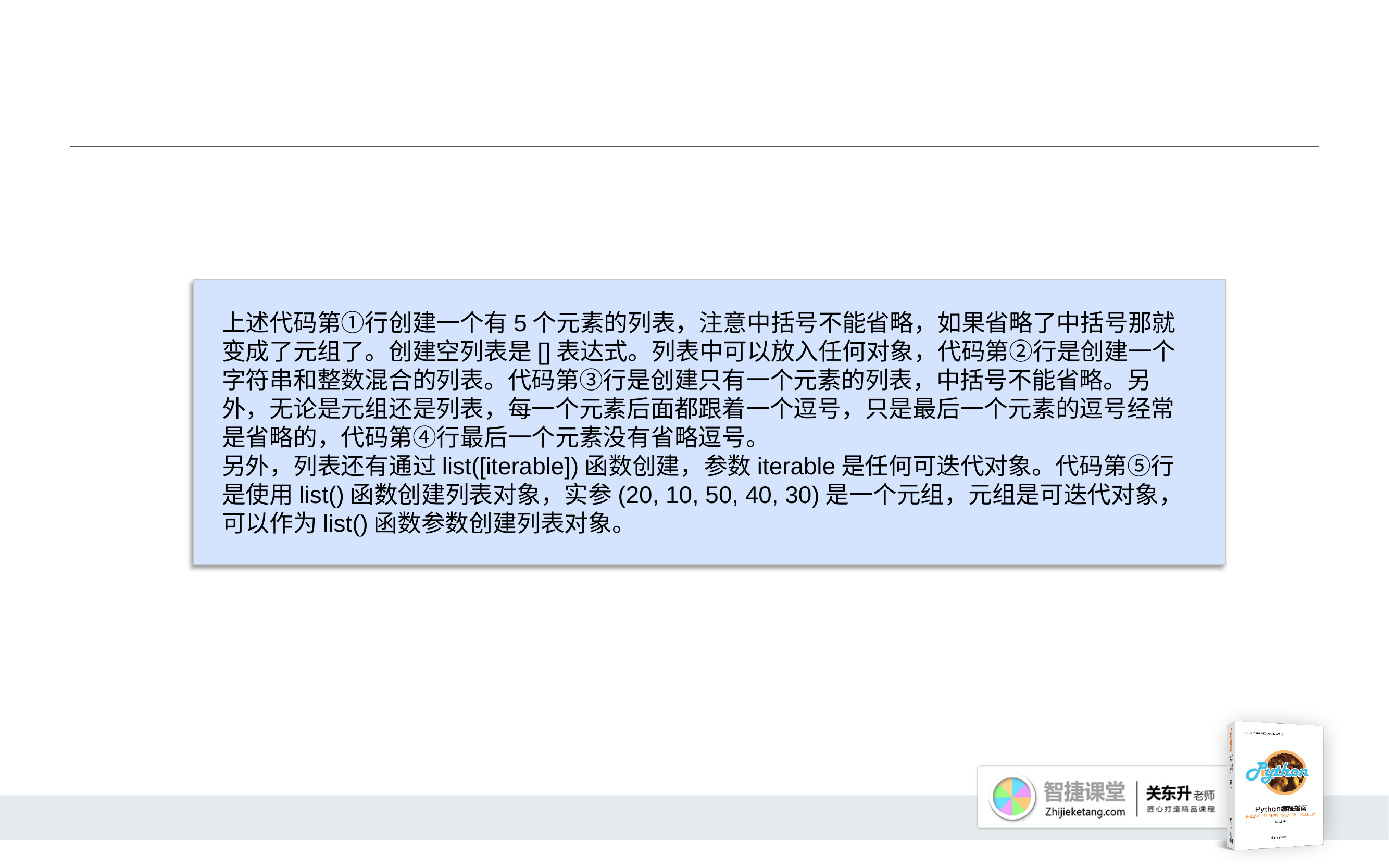

#
上述代码第①行创建一个有5个元素的列表，注意中括号不能省略，如果省略了中括号那就变成了元组了。创建空列表是[]表达式。列表中可以放入任何对象，代码第②行是创建一个字符串和整数混合的列表。代码第③行是创建只有一个元素的列表，中括号不能省略。另外，无论是元组还是列表，每一个元素后面都跟着一个逗号，只是最后一个元素的逗号经常是省略的，代码第④行最后一个元素没有省略逗号。
另外，列表还有通过list([iterable])函数创建，参数iterable是任何可迭代对象。代码第⑤行是使用list()函数创建列表对象，实参(20, 10, 50, 40, 30)是一个元组，元组是可迭代对象，可以作为list()函数参数创建列表对象。